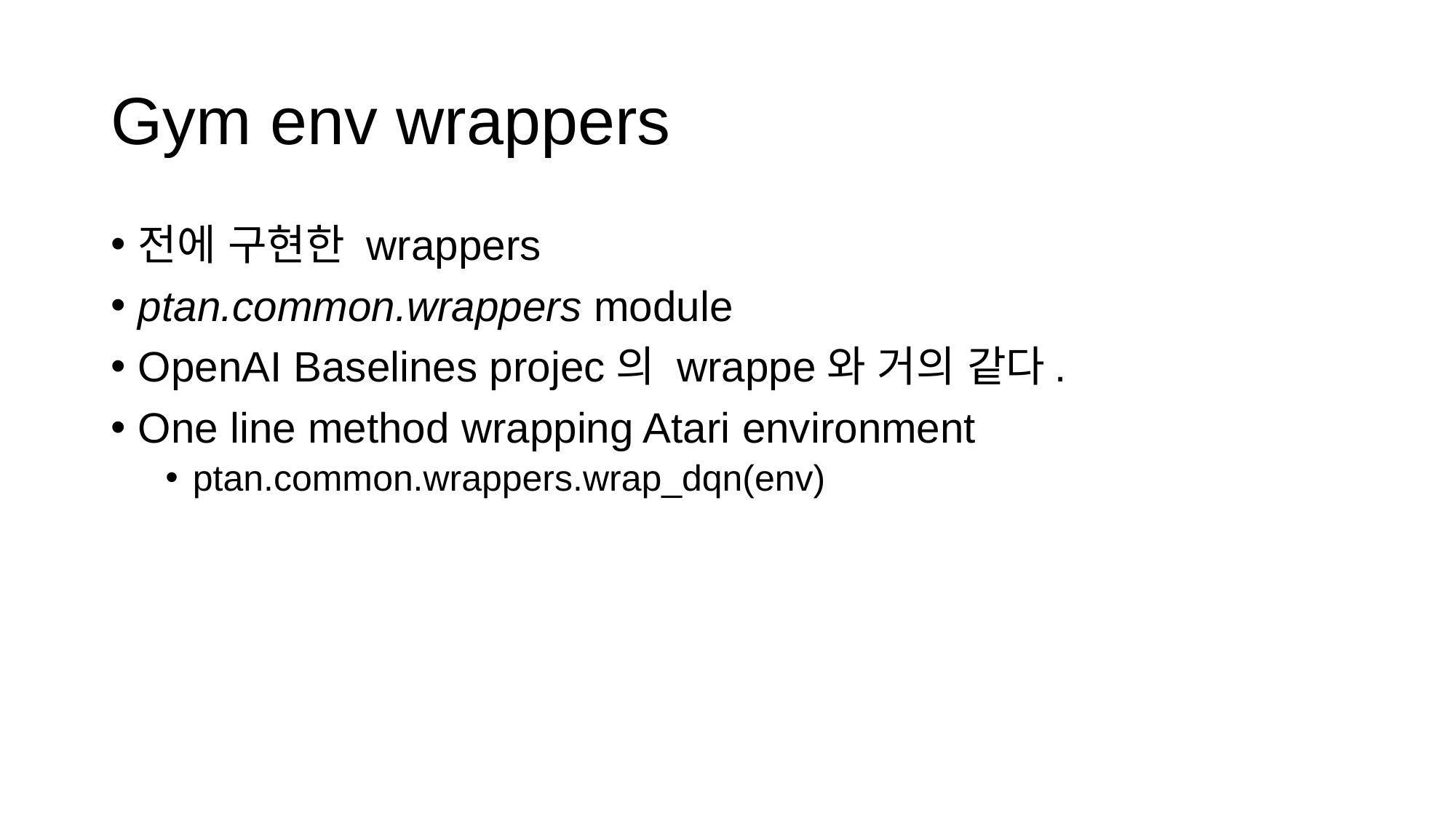

# Gym env wrappers
전에 구현한 wrappers
ptan.common.wrappers module
OpenAI Baselines projec의 wrappe와 거의 같다.
One line method wrapping Atari environment
ptan.common.wrappers.wrap_dqn(env)